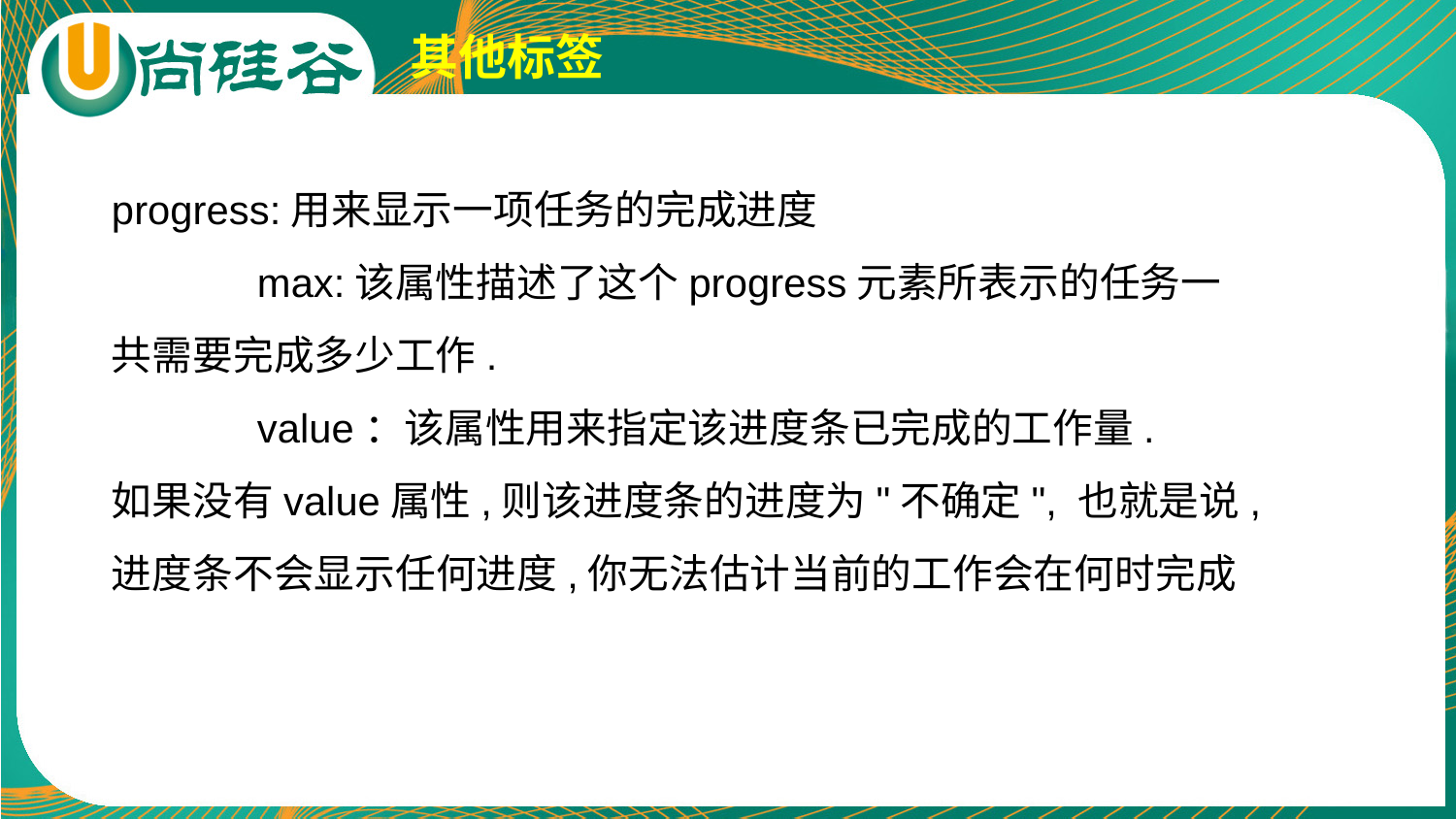

其他标签
progress:用来显示一项任务的完成进度
	max:该属性描述了这个progress元素所表示的任务一共需要完成多少工作.
	value：该属性用来指定该进度条已完成的工作量.
如果没有value属性,则该进度条的进度为"不确定", 也就是说,进度条不会显示任何进度,你无法估计当前的工作会在何时完成